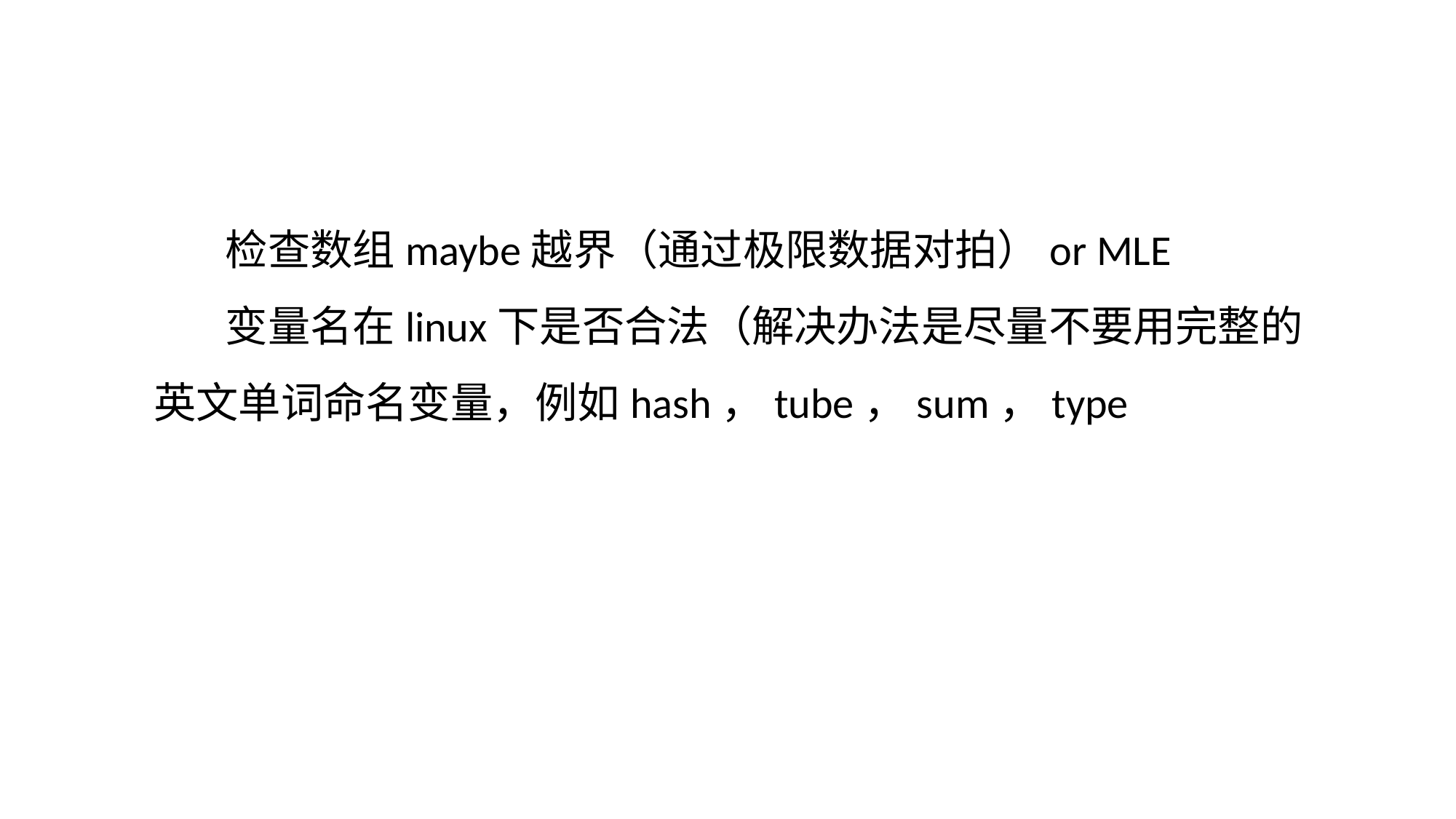

检查数组maybe越界（通过极限数据对拍）or MLE
变量名在linux下是否合法（解决办法是尽量不要用完整的英文单词命名变量，例如hash，tube，sum，type